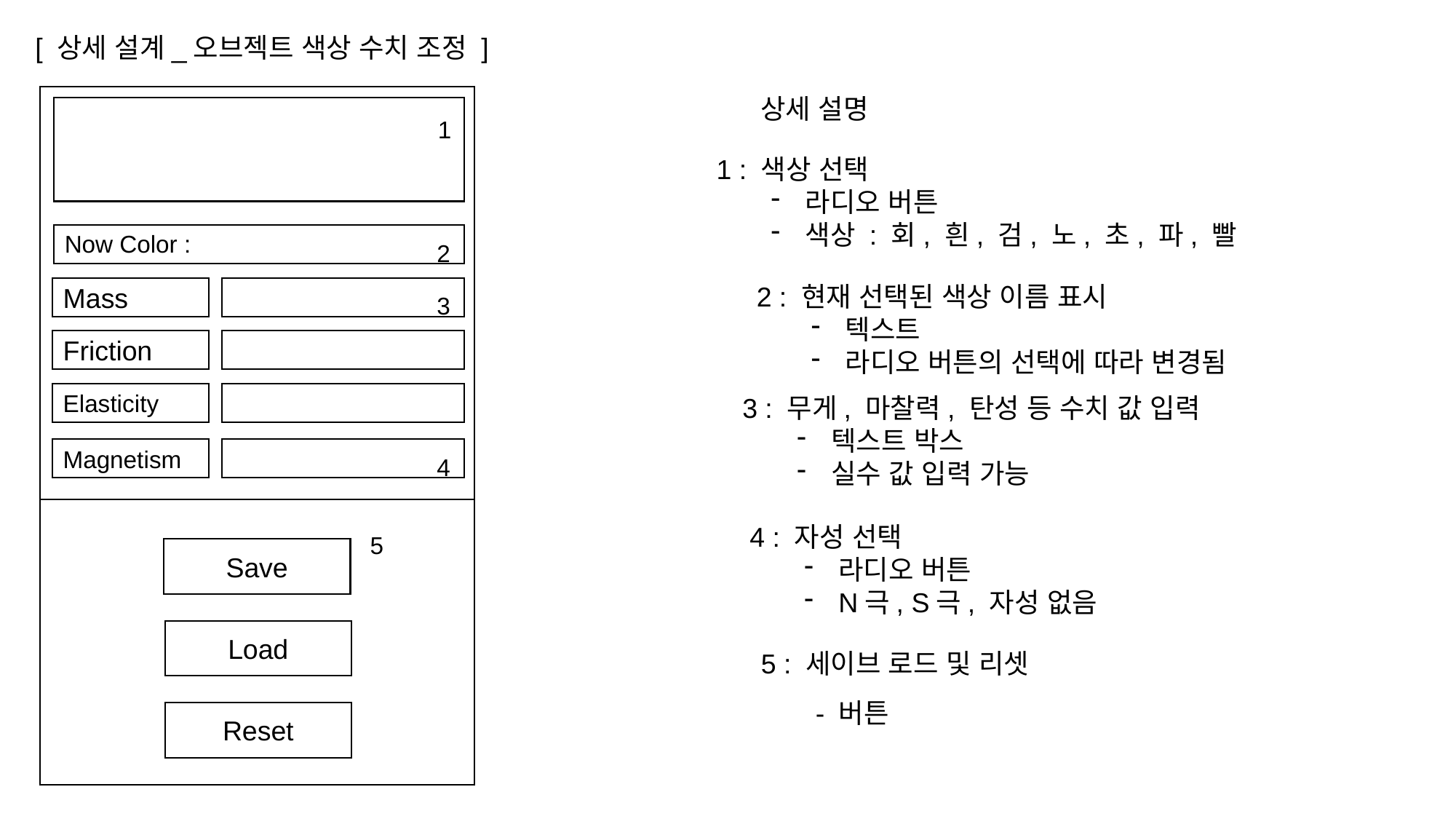

[ 상세 설계_오브젝트 색상 수치 조정 ]

상세 설명
1

1 : 색상 선택
라디오 버튼
색상 : 회, 흰, 검, 노, 초, 파, 빨
2
Now Color :
2 : 현재 선택된 색상 이름 표시
텍스트
라디오 버튼의 선택에 따라 변경됨
3
Mass

Friction

3 : 무게, 마찰력, 탄성 등 수치 값 입력
텍스트 박스
실수 값 입력 가능
Elasticity

4

Magnetism
4 : 자성 선택
라디오 버튼
N극, S극, 자성 없음

5
Save
Load
5 : 세이브 로드 및 리셋
- 버튼
Reset